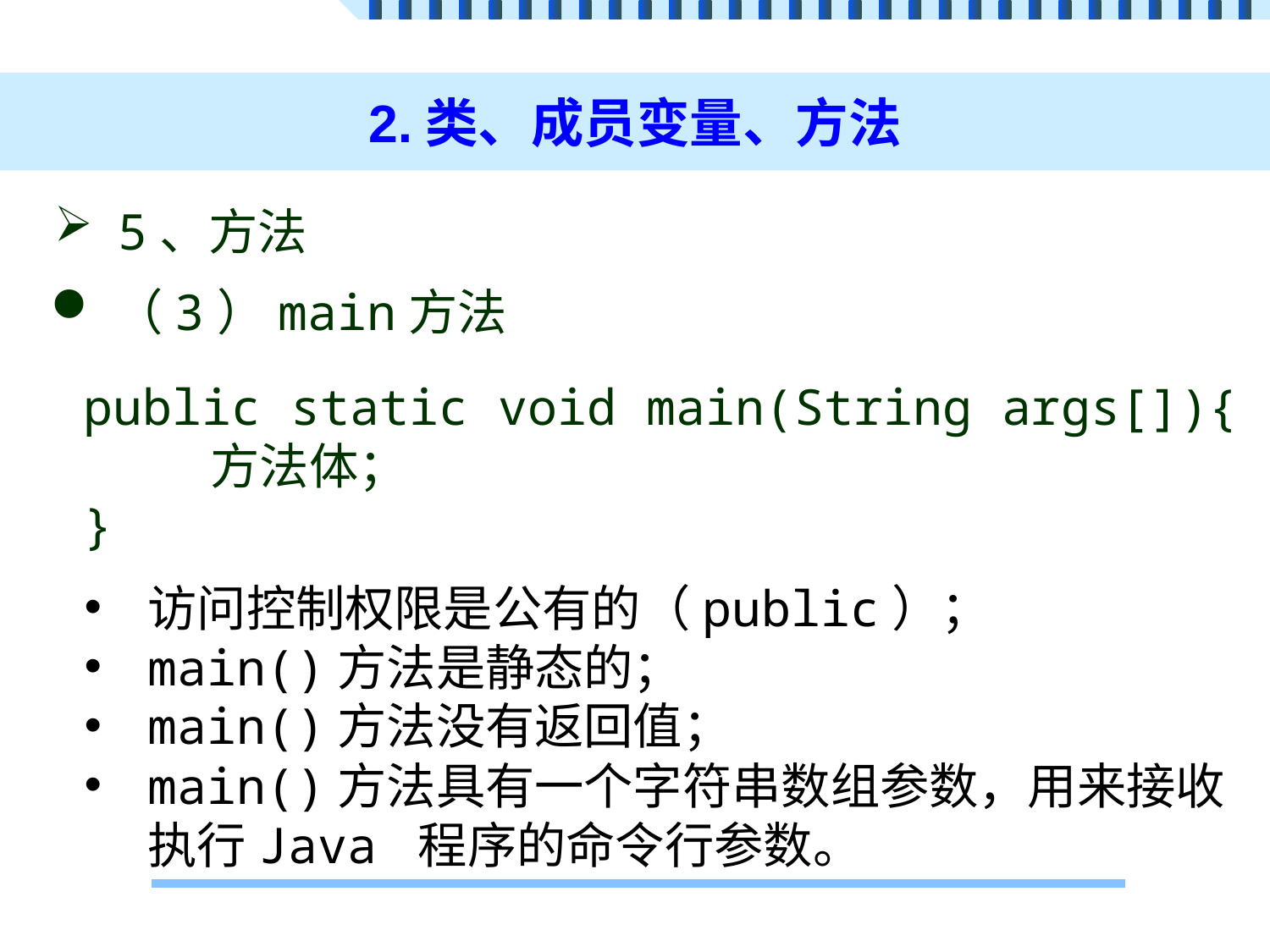

# 2.类、成员变量、方法
5、方法
（3）main方法
public static void main(String args[]){
	方法体；
}
访问控制权限是公有的（public）；
main()方法是静态的；
main()方法没有返回值；
main()方法具有一个字符串数组参数，用来接收执行Java 程序的命令行参数。